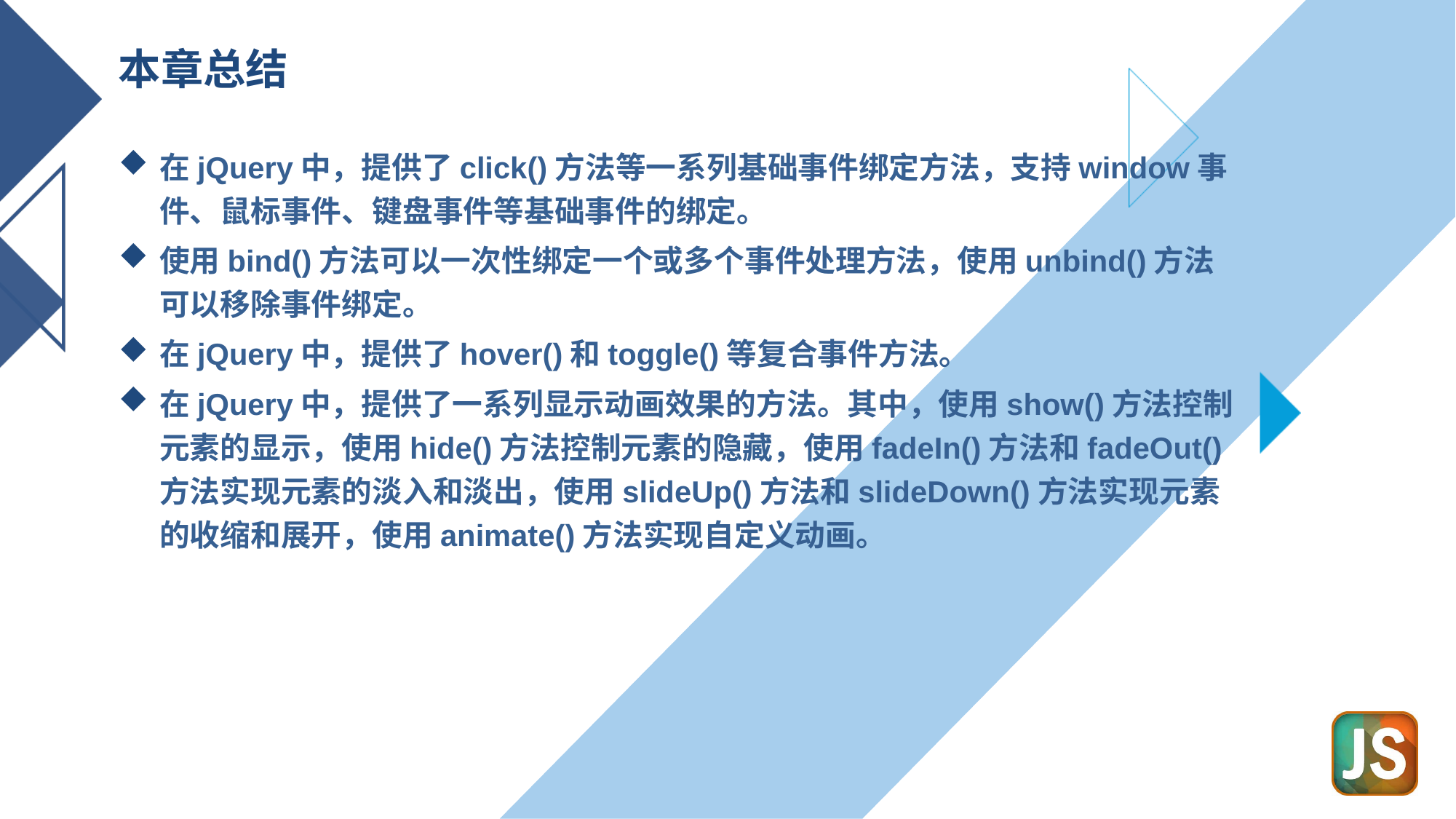

# 本章总结
在jQuery中，提供了click()方法等一系列基础事件绑定方法，支持window事件、鼠标事件、键盘事件等基础事件的绑定。
使用bind()方法可以一次性绑定一个或多个事件处理方法，使用unbind()方法可以移除事件绑定。
在jQuery中，提供了hover()和toggle()等复合事件方法。
在jQuery中，提供了一系列显示动画效果的方法。其中，使用show()方法控制元素的显示，使用hide()方法控制元素的隐藏，使用fadeIn()方法和fadeOut()方法实现元素的淡入和淡出，使用slideUp()方法和slideDown()方法实现元素的收缩和展开，使用animate()方法实现自定义动画。